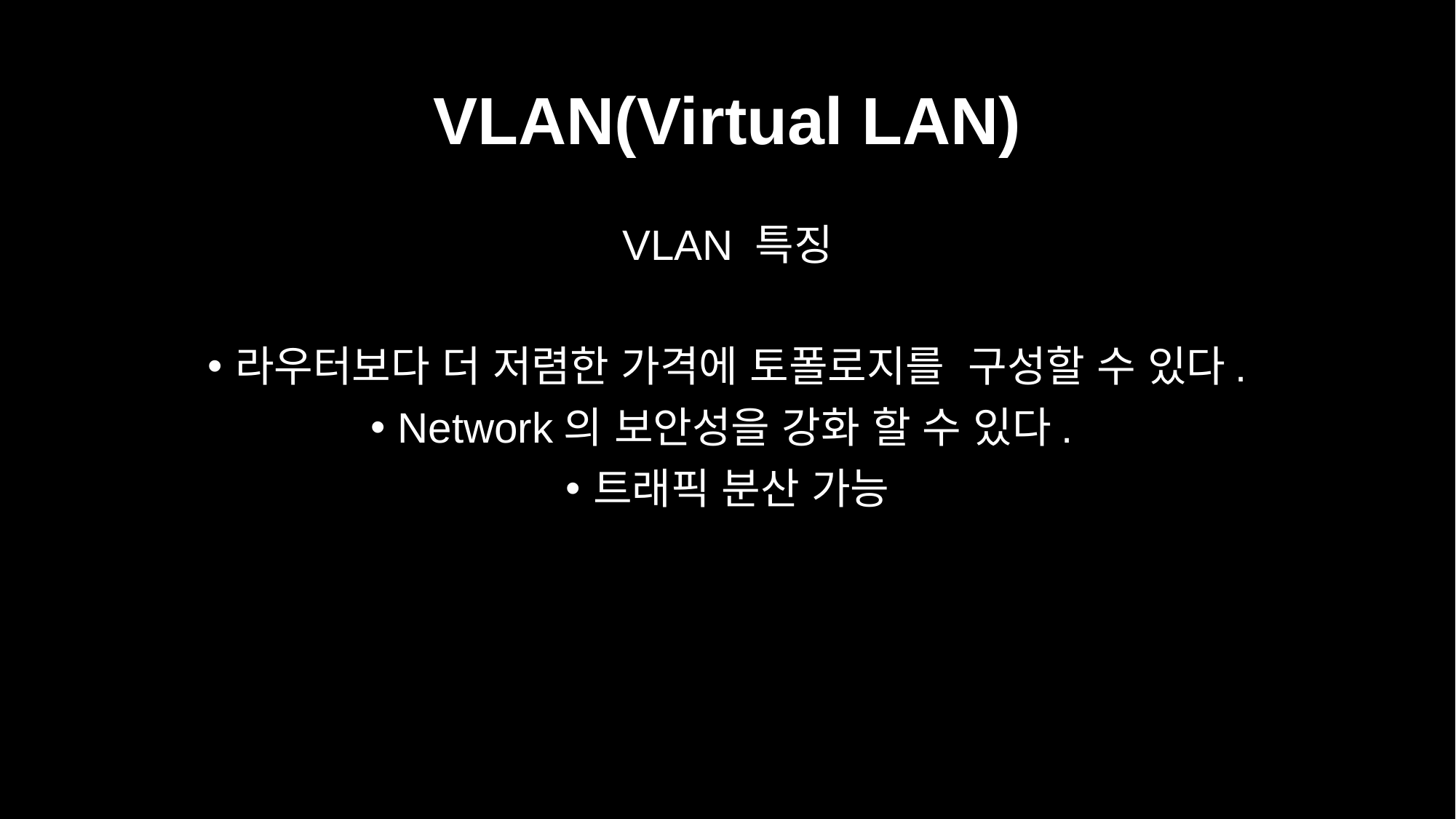

# VLAN(Virtual LAN)
VLAN 특징

라우터보다 더 저렴한 가격에 토폴로지를  구성할 수 있다.
Network의 보안성을 강화 할 수 있다.
트래픽 분산 가능